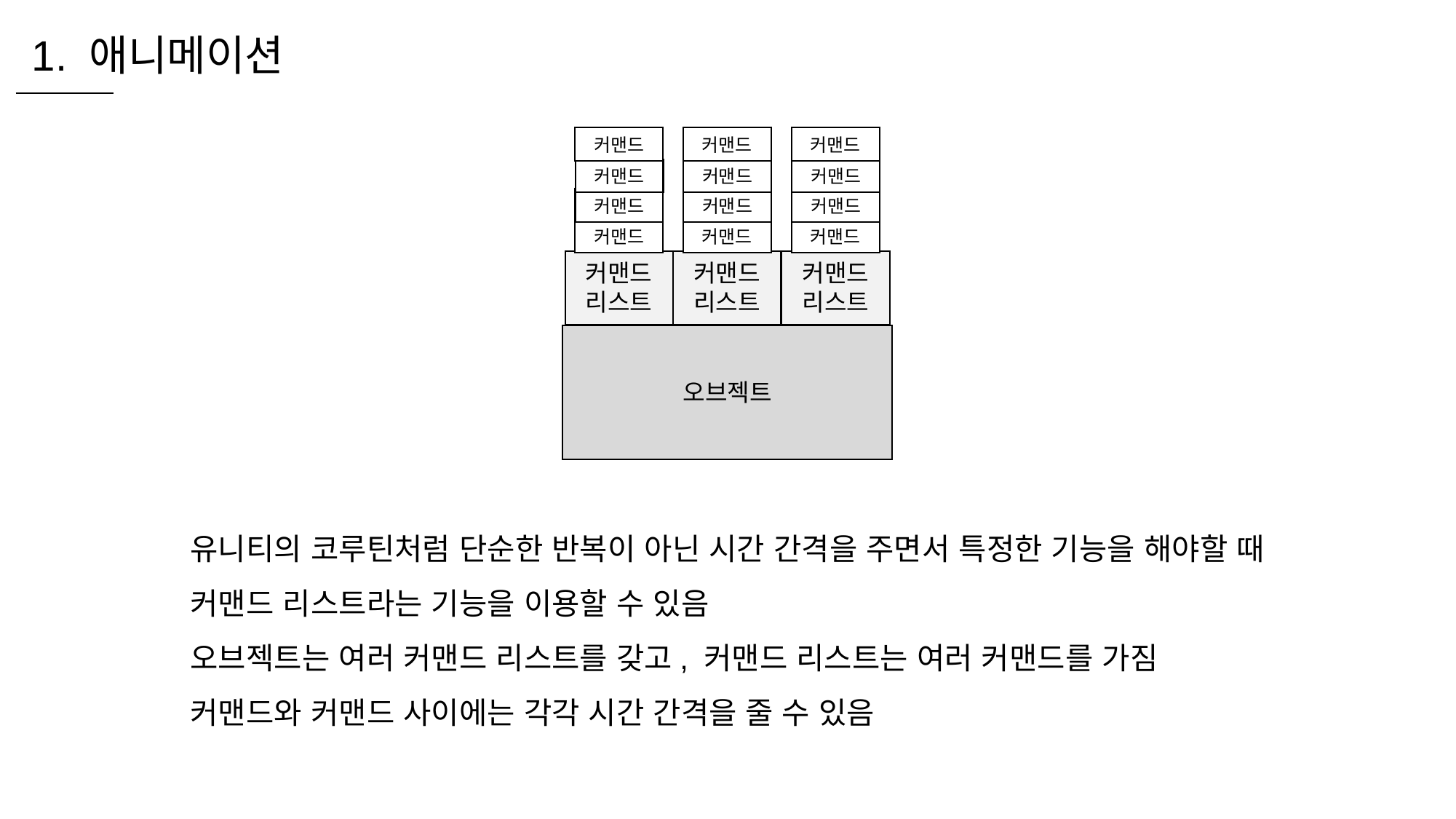

1. 애니메이션

커맨드

커맨드

커맨드

커맨드

커맨드
리스트

커맨드

커맨드

커맨드

커맨드

커맨드
리스트

커맨드

커맨드

커맨드

커맨드

커맨드
리스트

오브젝트
유니티의 코루틴처럼 단순한 반복이 아닌 시간 간격을 주면서 특정한 기능을 해야할 때
커맨드 리스트라는 기능을 이용할 수 있음
오브젝트는 여러 커맨드 리스트를 갖고, 커맨드 리스트는 여러 커맨드를 가짐
커맨드와 커맨드 사이에는 각각 시간 간격을 줄 수 있음